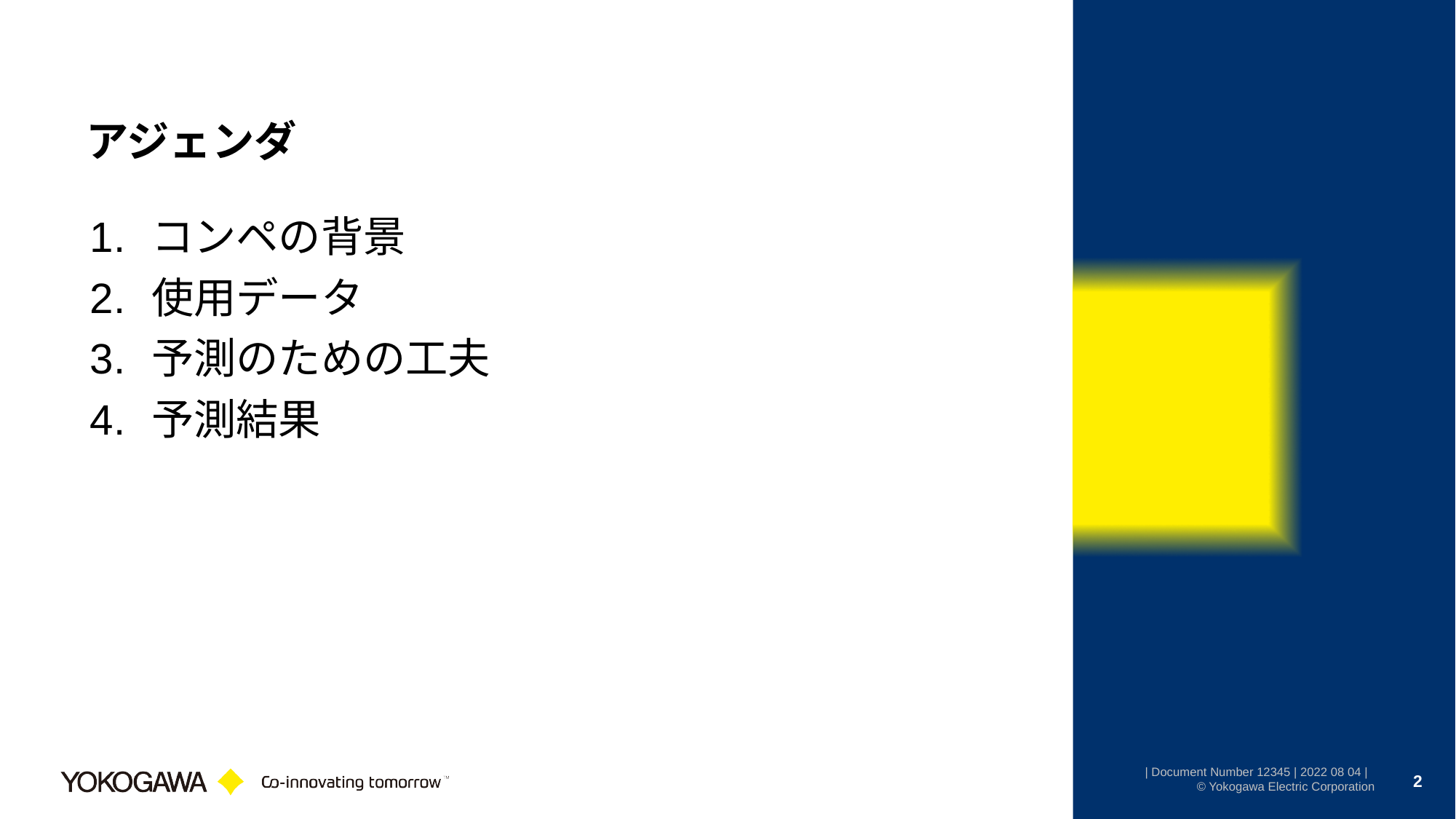

# アジェンダ
コンペの背景
使用データ
予測のための工夫
予測結果
2